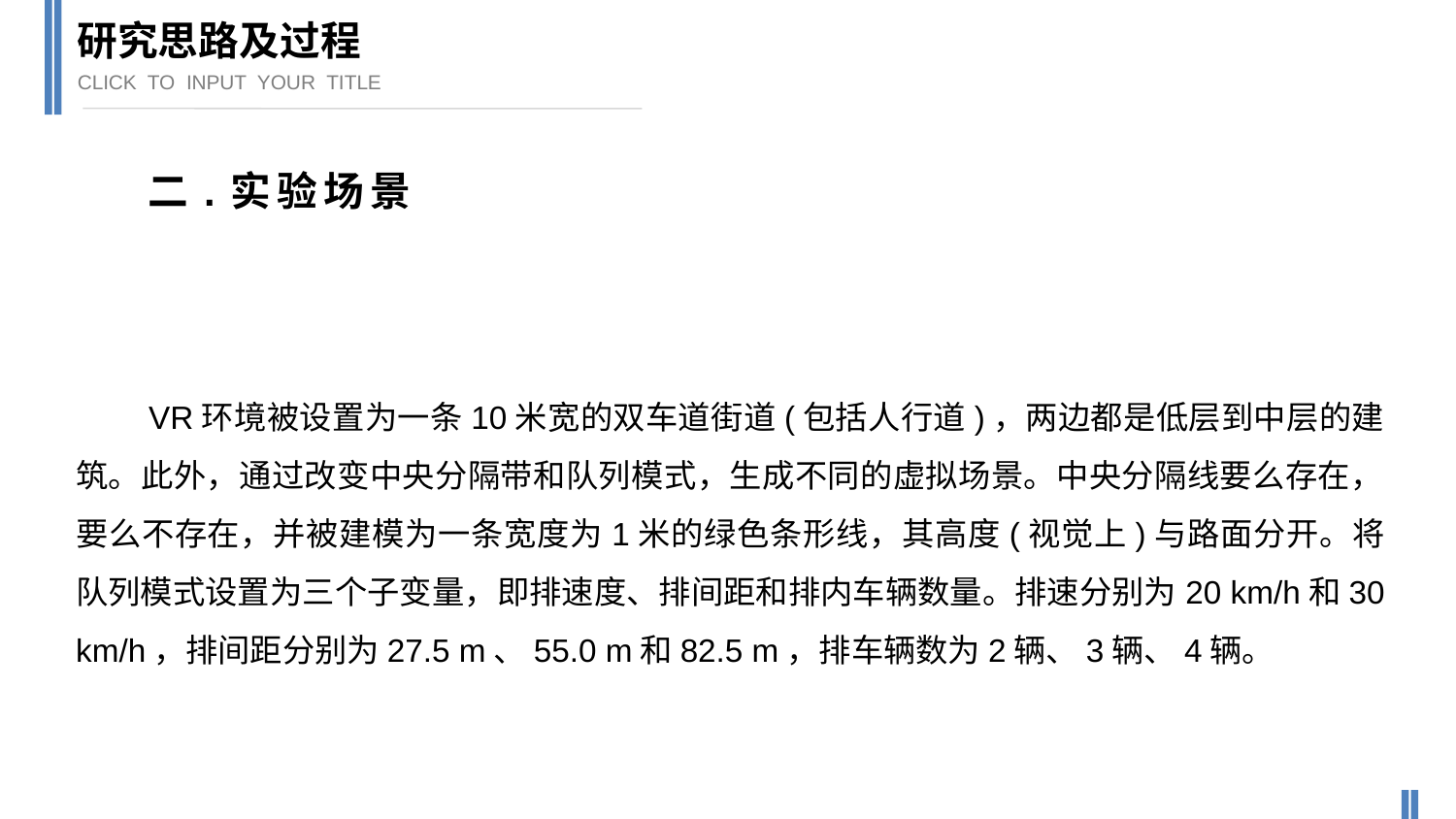

研究思路及过程
CLICK  TO  INPUT  YOUR  TITLE
二.实验场景
VR环境被设置为一条10米宽的双车道街道(包括人行道)，两边都是低层到中层的建筑。此外，通过改变中央分隔带和队列模式，生成不同的虚拟场景。中央分隔线要么存在，要么不存在，并被建模为一条宽度为1米的绿色条形线，其高度(视觉上)与路面分开。将队列模式设置为三个子变量，即排速度、排间距和排内车辆数量。排速分别为20 km/h和30 km/h，排间距分别为27.5 m、55.0 m和82.5 m，排车辆数为2辆、3辆、4辆。